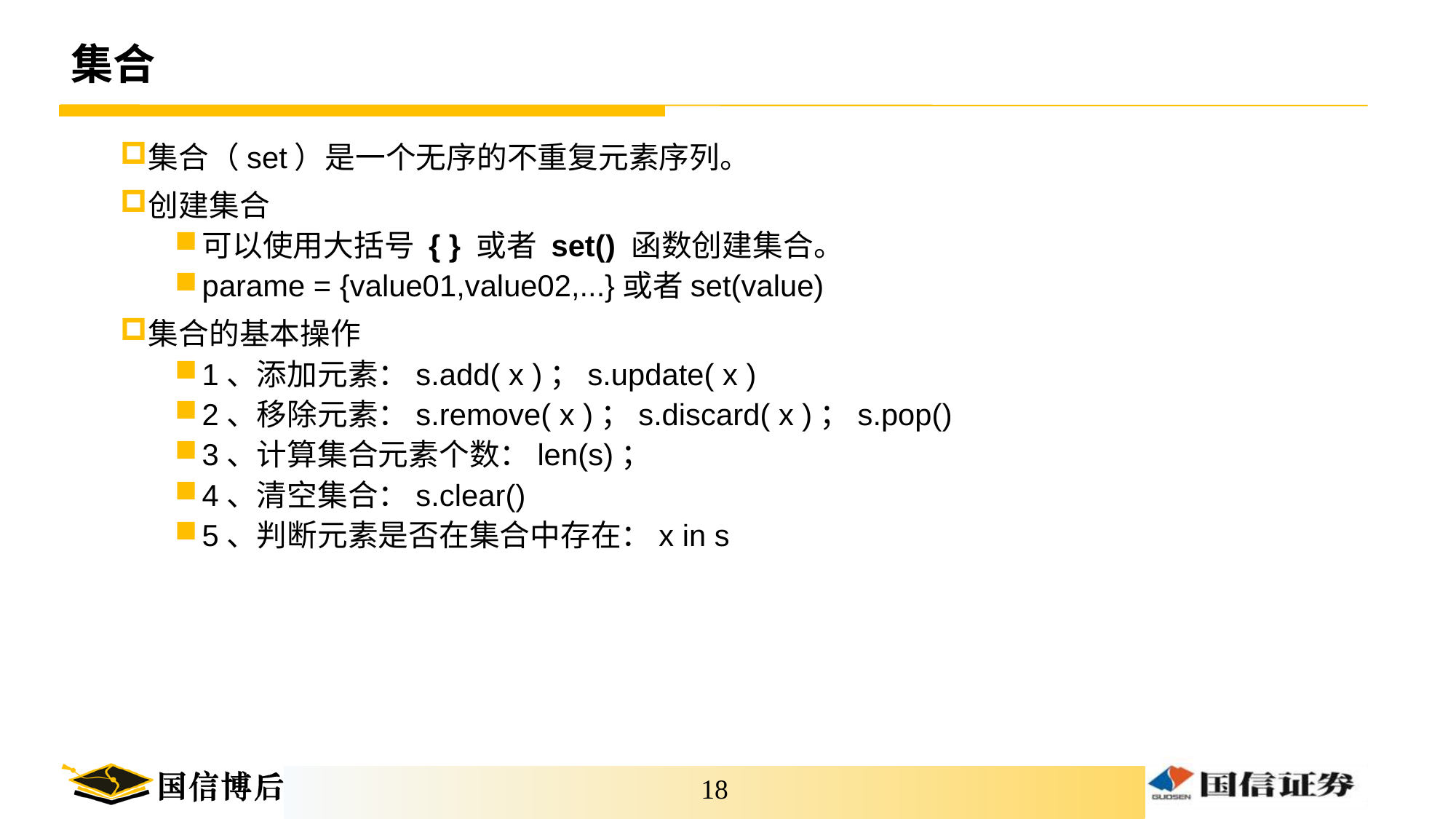

# 集合
集合（set）是一个无序的不重复元素序列。
创建集合
可以使用大括号 { } 或者 set() 函数创建集合。
parame = {value01,value02,...}或者set(value)
集合的基本操作
1、添加元素：s.add( x )；s.update( x )
2、移除元素：s.remove( x )；s.discard( x )；s.pop()
3、计算集合元素个数：len(s)；
4、清空集合：s.clear()
5、判断元素是否在集合中存在：x in s

18